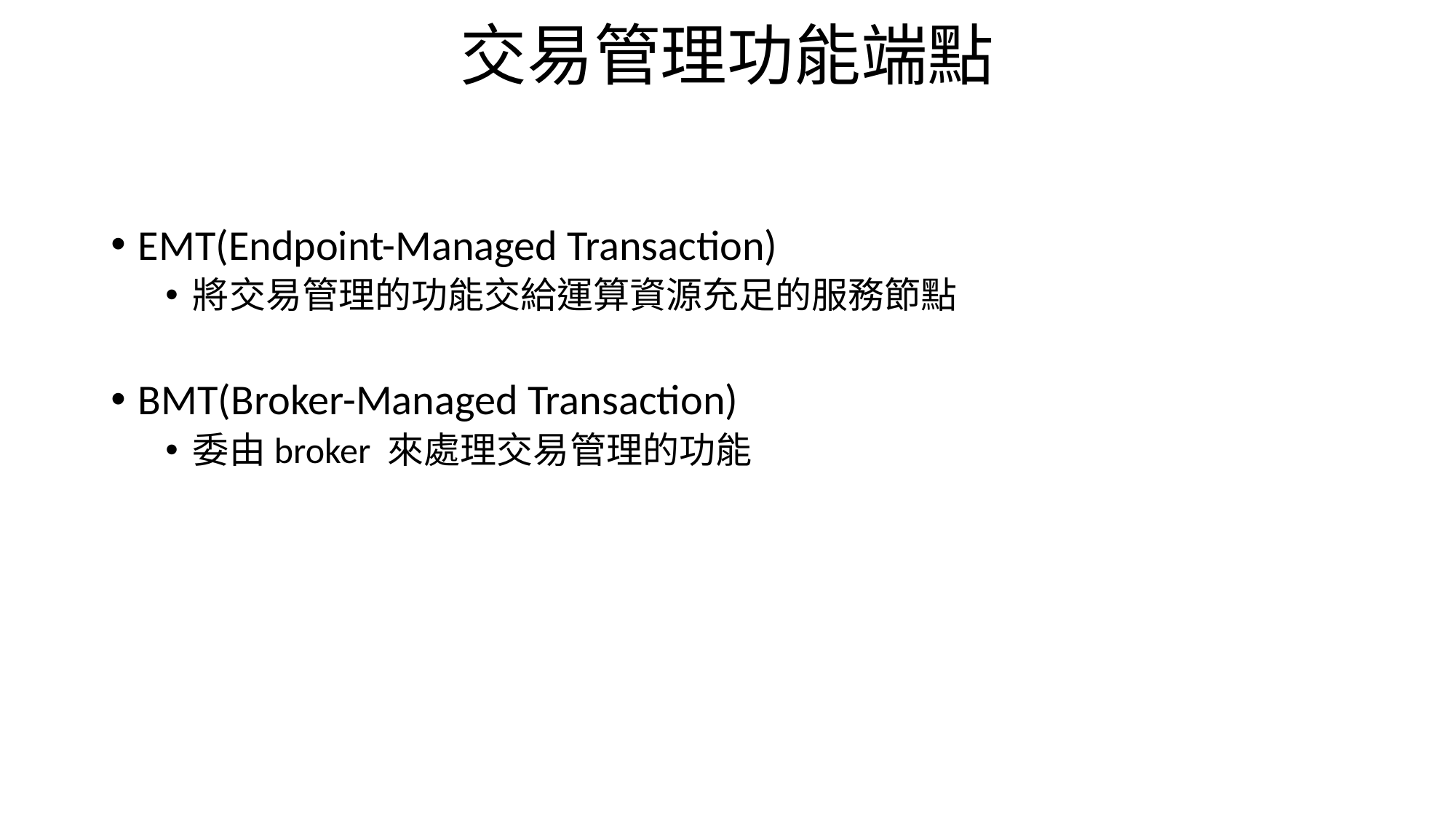

# 交易管理功能端點

EMT(Endpoint-Managed Transaction)
將交易管理的功能交給運算資源充足的服務節點

BMT(Broker-Managed Transaction)
委由broker 來處理交易管理的功能